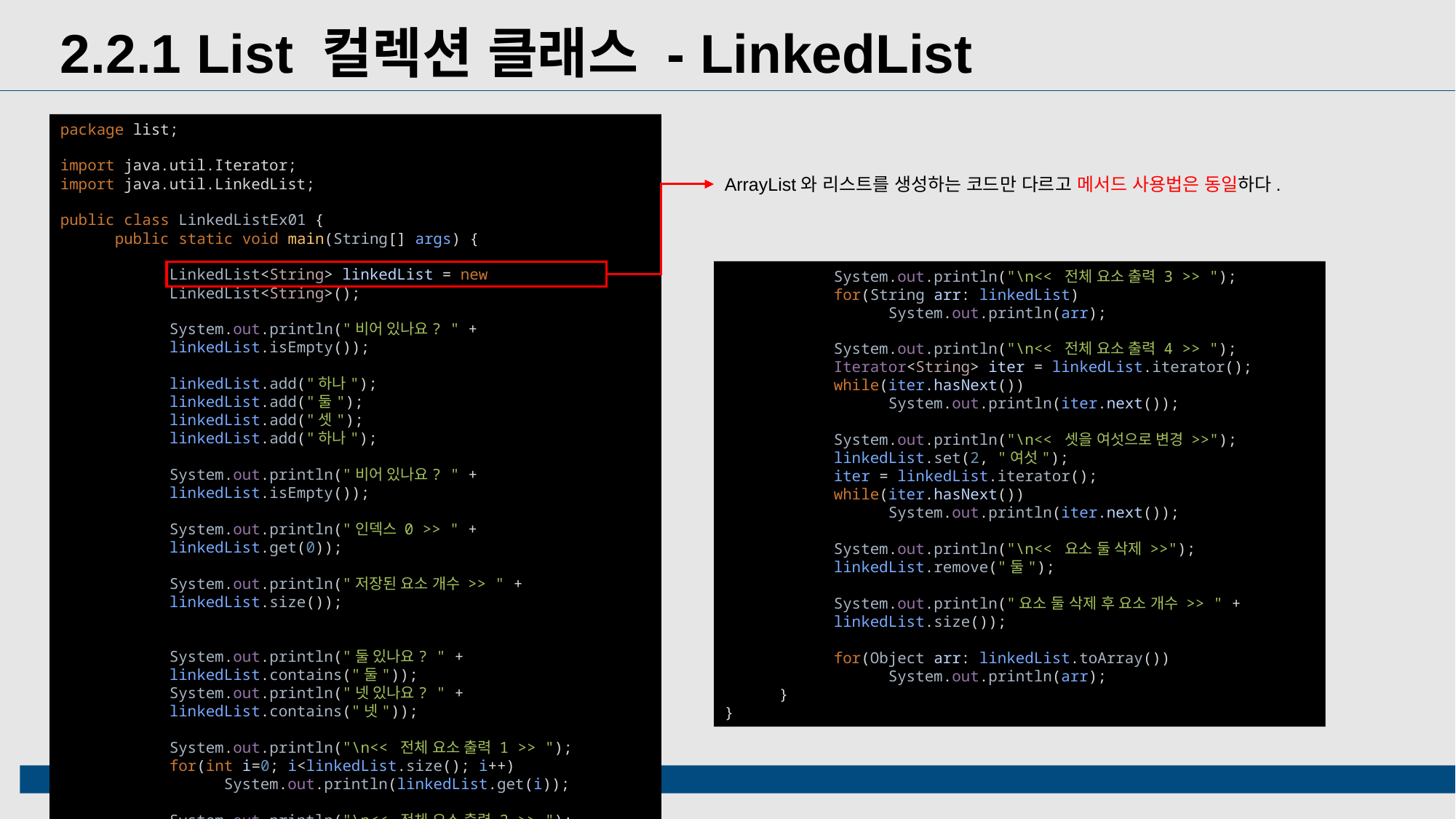

2.2.1 List 컬렉션 클래스 - LinkedList
package list;

import java.util.Iterator;
import java.util.LinkedList;

public class LinkedListEx01 {
public static void main(String[] args) {

LinkedList<String> linkedList = new LinkedList<String>();

System.out.println("비어 있나요? " + linkedList.isEmpty());

linkedList.add("하나");
linkedList.add("둘");
linkedList.add("셋");
linkedList.add("하나");

System.out.println("비어 있나요? " + linkedList.isEmpty());

System.out.println("인덱스 0 >> " + linkedList.get(0));

System.out.println("저장된 요소 개수 >> " + linkedList.size());

System.out.println("둘 있나요? " + linkedList.contains("둘"));
System.out.println("넷 있나요? " + linkedList.contains("넷"));

System.out.println("\n<< 전체 요소 출력 1 >> ");
for(int i=0; i<linkedList.size(); i++)
System.out.println(linkedList.get(i));

System.out.println("\n<< 전체 요소 출력 2 >> ");
for(Object arr: linkedList.toArray())
System.out.println(arr);
ArrayList와 리스트를 생성하는 코드만 다르고 메서드 사용법은 동일하다.
System.out.println("\n<< 전체 요소 출력 3 >> ");
for(String arr: linkedList)
System.out.println(arr);

System.out.println("\n<< 전체 요소 출력 4 >> ");
Iterator<String> iter = linkedList.iterator();
while(iter.hasNext())
System.out.println(iter.next());

System.out.println("\n<< 셋을 여섯으로 변경 >>");
linkedList.set(2, "여섯");
iter = linkedList.iterator();
while(iter.hasNext())
System.out.println(iter.next());

System.out.println("\n<< 요소 둘 삭제 >>");
linkedList.remove("둘");

System.out.println("요소 둘 삭제 후 요소 개수 >> " + linkedList.size());

for(Object arr: linkedList.toArray())
System.out.println(arr);
}
}